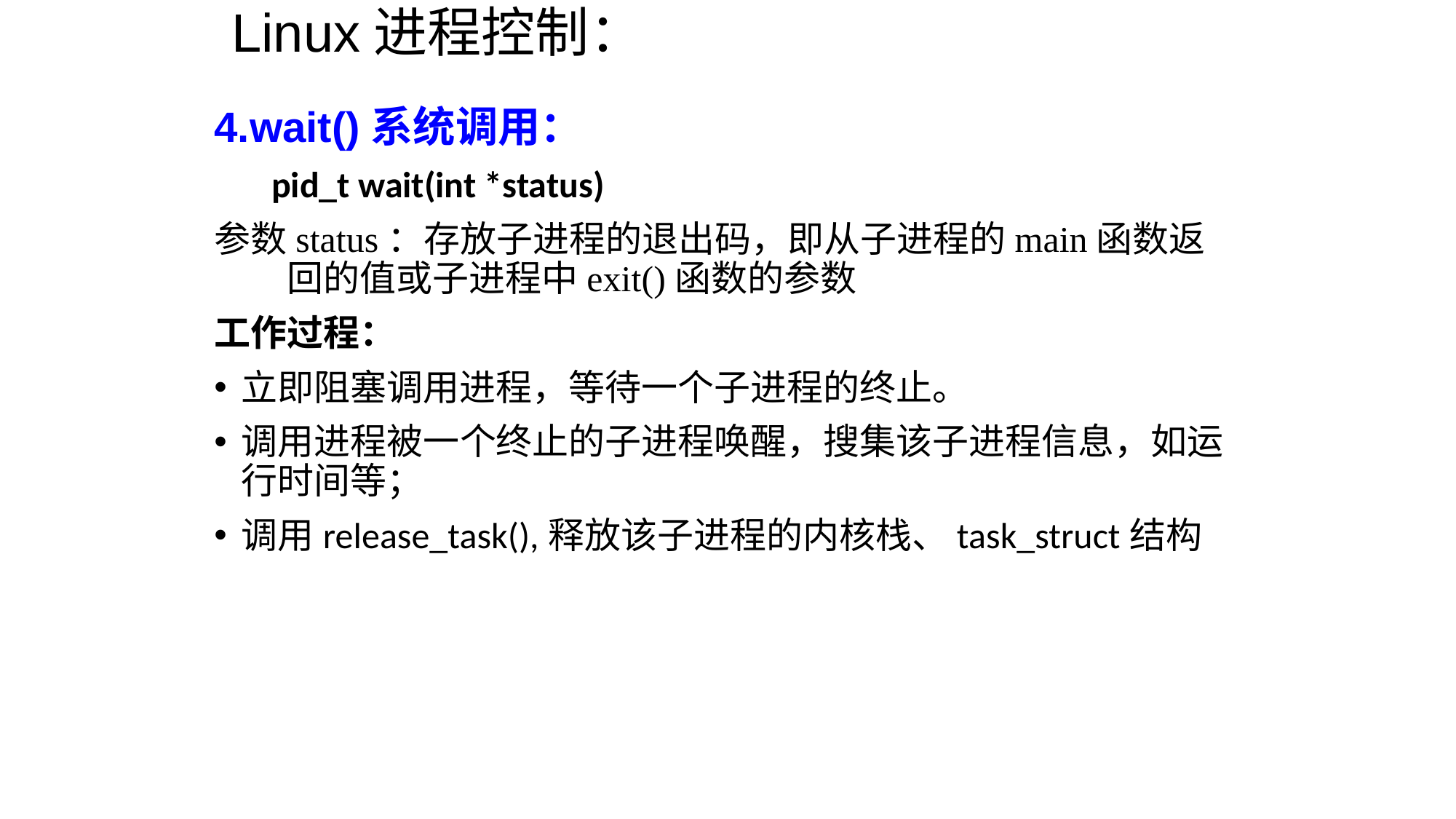

# Linux进程控制：
4.wait()系统调用：
       pid_t wait(int *status)
参数status：存放子进程的退出码，即从子进程的main函数返回的值或子进程中exit()函数的参数
工作过程：
立即阻塞调用进程，等待一个子进程的终止。
调用进程被一个终止的子进程唤醒，搜集该子进程信息，如运行时间等；
调用release_task(),释放该子进程的内核栈、task_struct结构